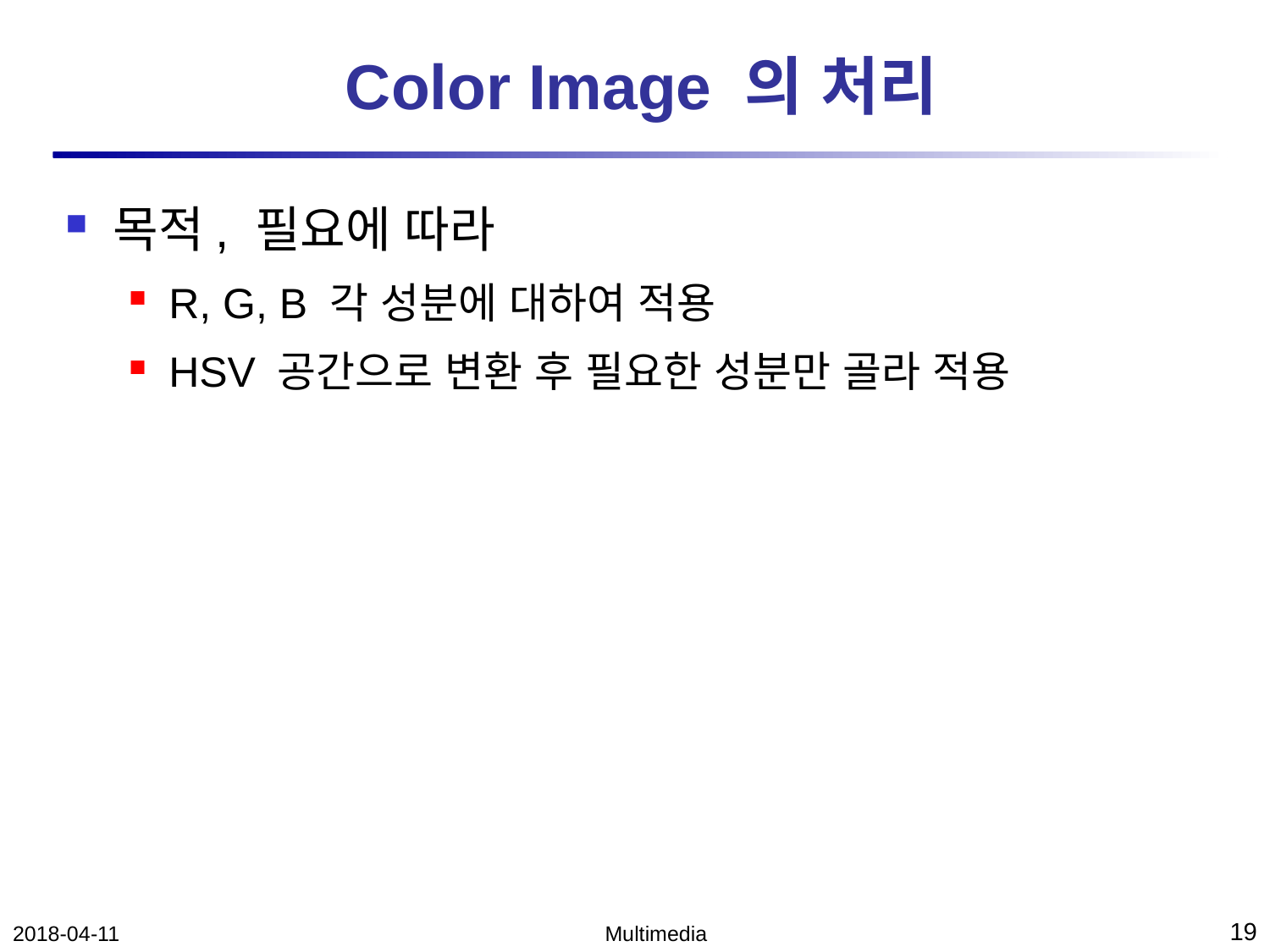

# Color Image 의 처리
목적, 필요에 따라
R, G, B 각 성분에 대하여 적용
HSV 공간으로 변환 후 필요한 성분만 골라 적용
2018-04-11
Multimedia
19